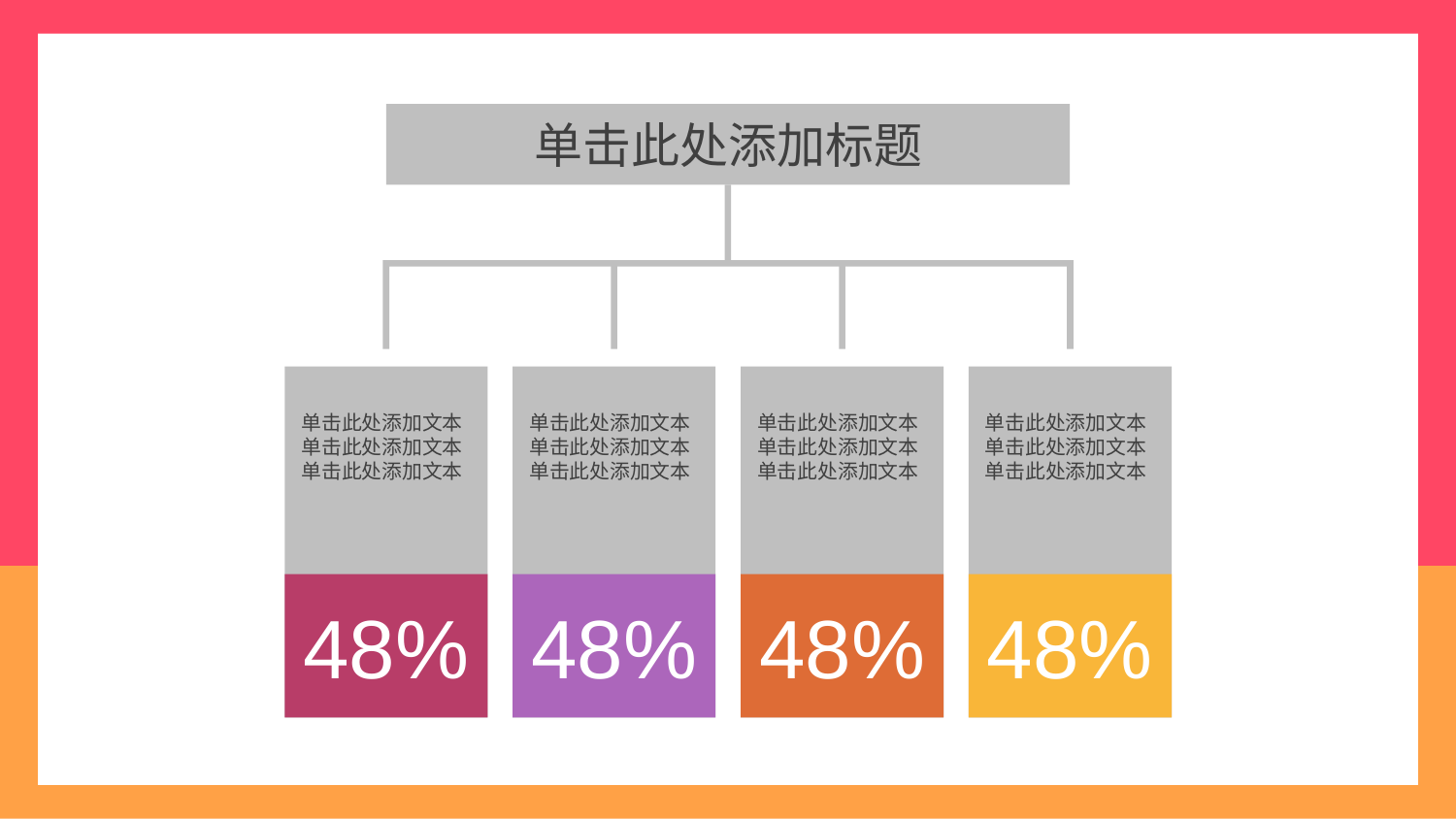

单击此处添加标题

单击此处添加文本单击此处添加文本单击此处添加文本
单击此处添加文本单击此处添加文本单击此处添加文本
单击此处添加文本单击此处添加文本单击此处添加文本
单击此处添加文本单击此处添加文本单击此处添加文本

48%
48%
48%
48%